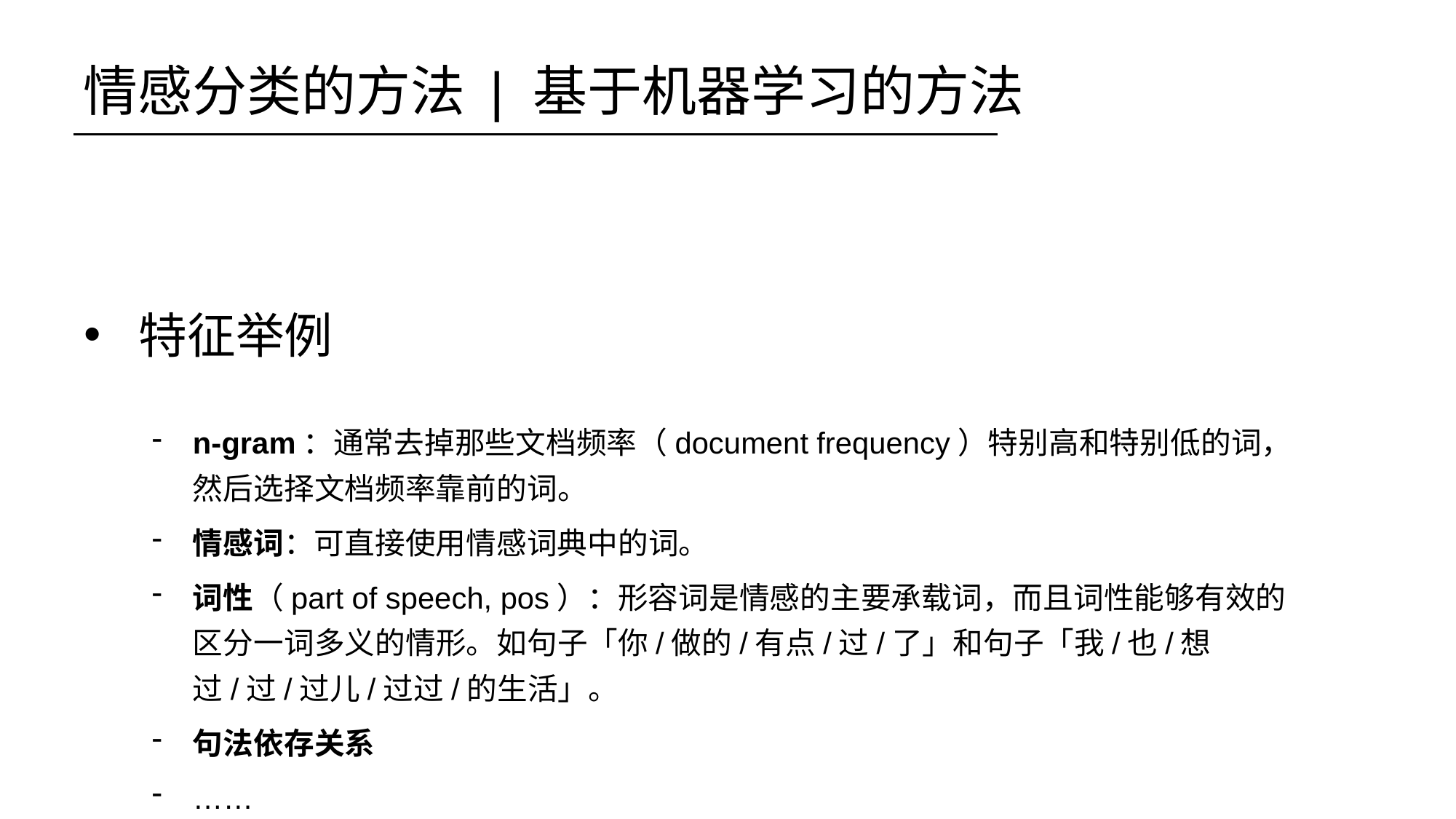

情感分类的方法 | 基于机器学习的方法
特征举例
n-gram：通常去掉那些文档频率（document frequency）特别高和特别低的词，然后选择文档频率靠前的词。
情感词：可直接使用情感词典中的词。
词性（part of speech, pos）：形容词是情感的主要承载词，而且词性能够有效的区分一词多义的情形。如句子「你/做的/有点/过/了」和句子「我/也/想过/过/过儿/过过/的生活」。
句法依存关系
……